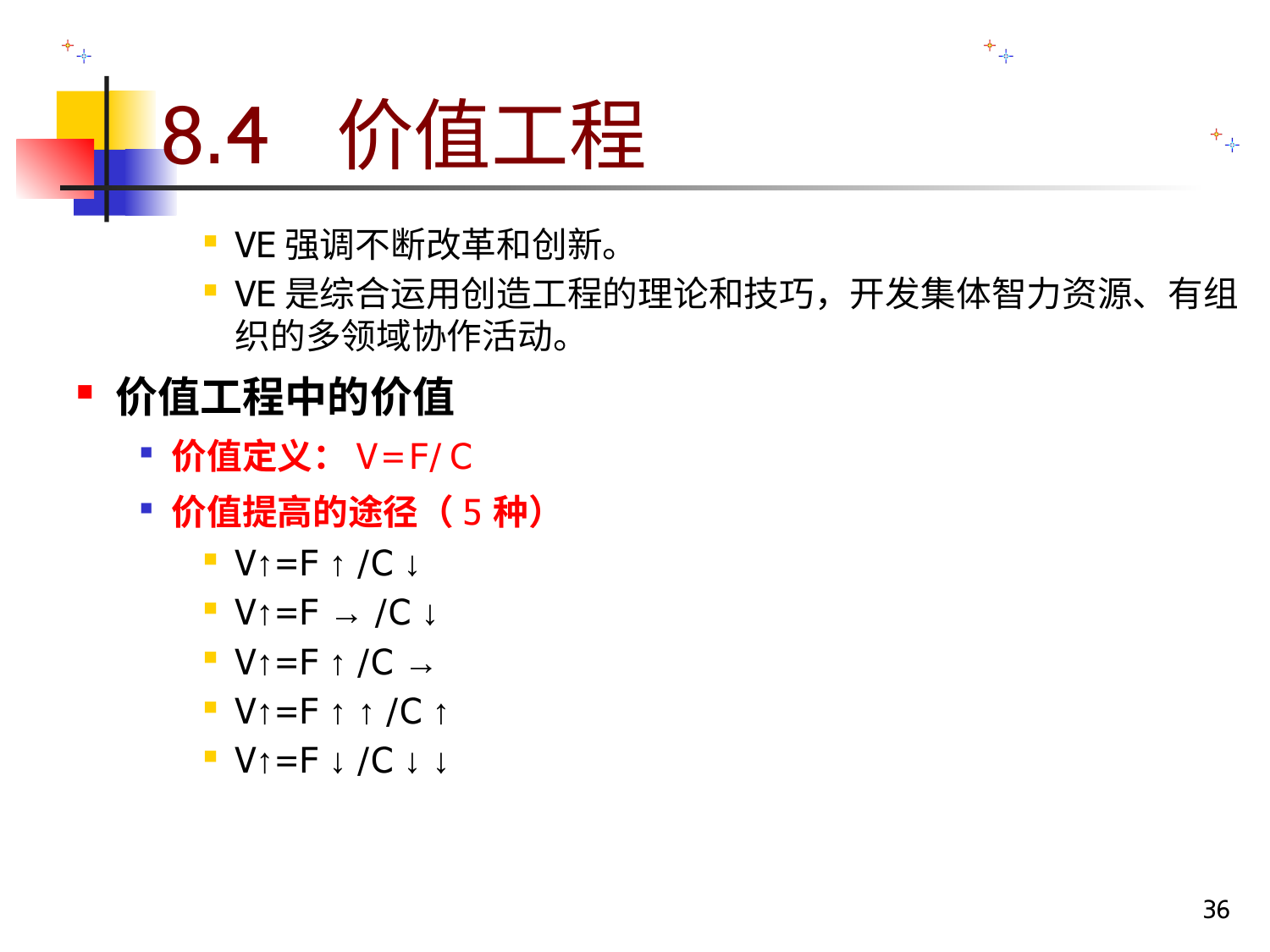

# 8.4  价值工程
VE强调不断改革和创新。
VE是综合运用创造工程的理论和技巧，开发集体智力资源、有组织的多领域协作活动。
价值工程中的价值
价值定义：V=F/C
价值提高的途径（5种）
V↑=F ↑ /C ↓
V↑=F → /C ↓
V↑=F ↑ /C →
V↑=F ↑ ↑ /C ↑
V↑=F ↓ /C ↓ ↓
36